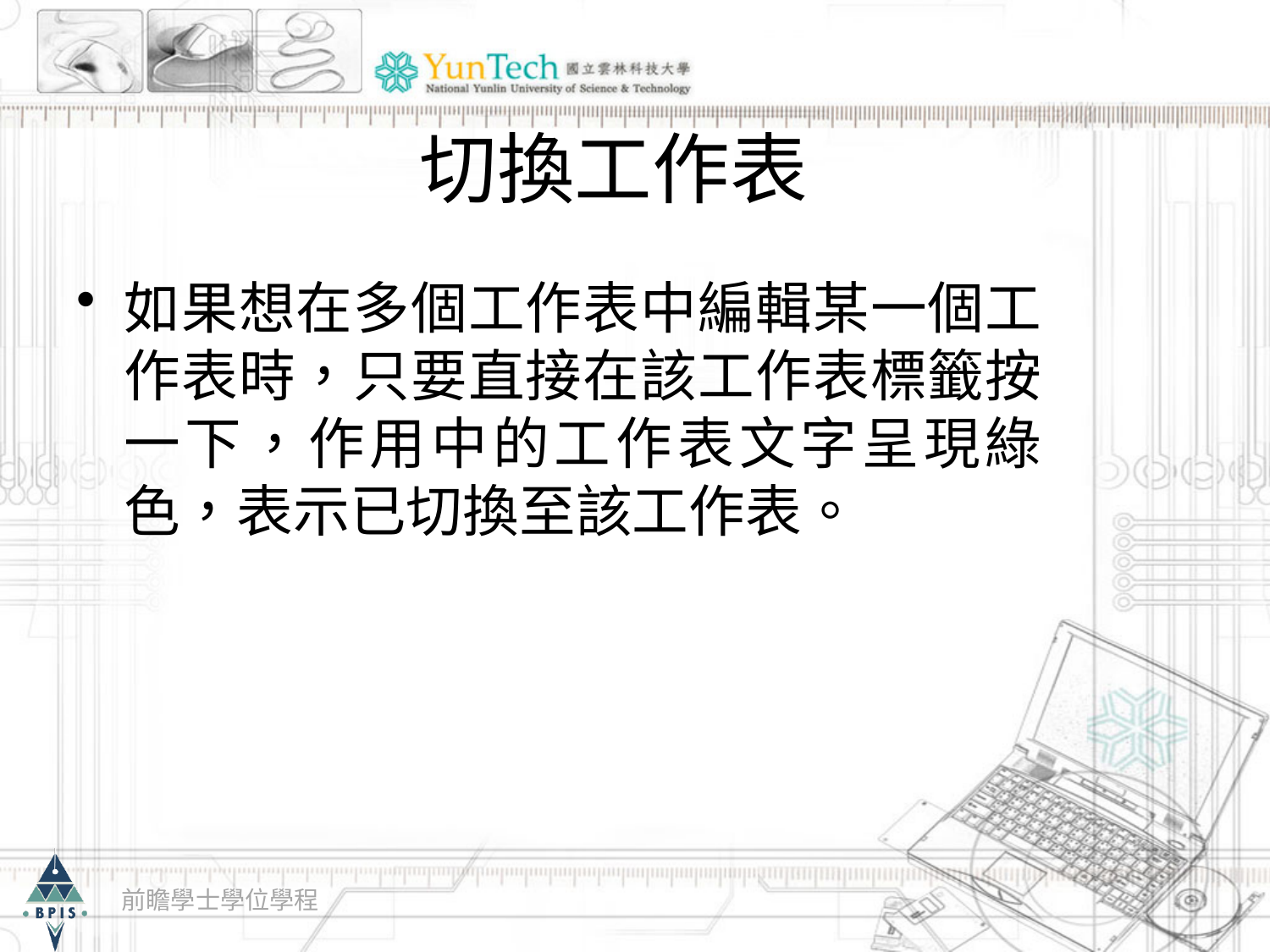

# 切換工作表
如果想在多個工作表中編輯某一個工作表時，只要直接在該工作表標籤按一下，作用中的工作表文字呈現綠色，表示已切換至該工作表。